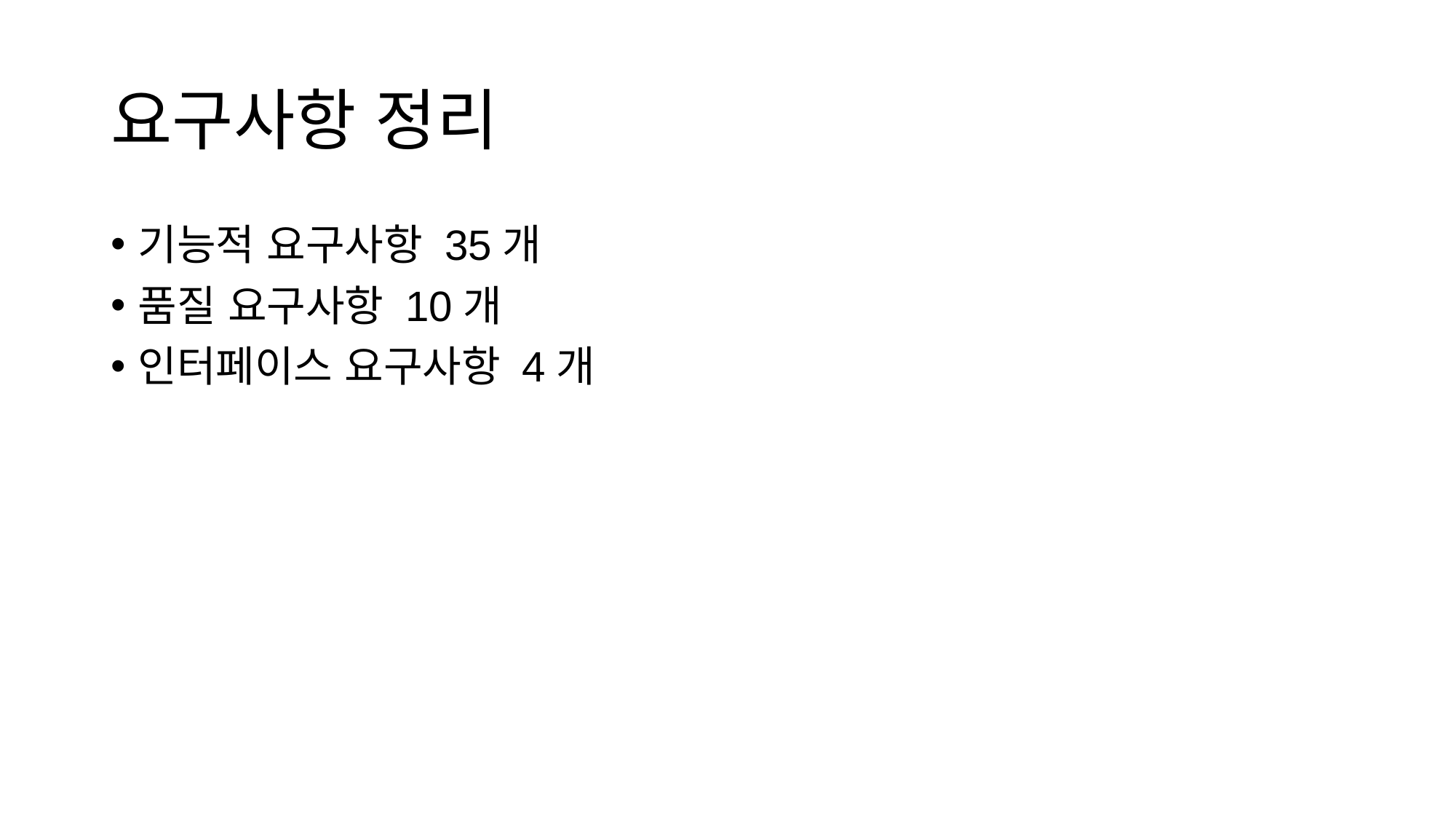

# 요구사항 정리
기능적 요구사항 35개
품질 요구사항 10개
인터페이스 요구사항 4개